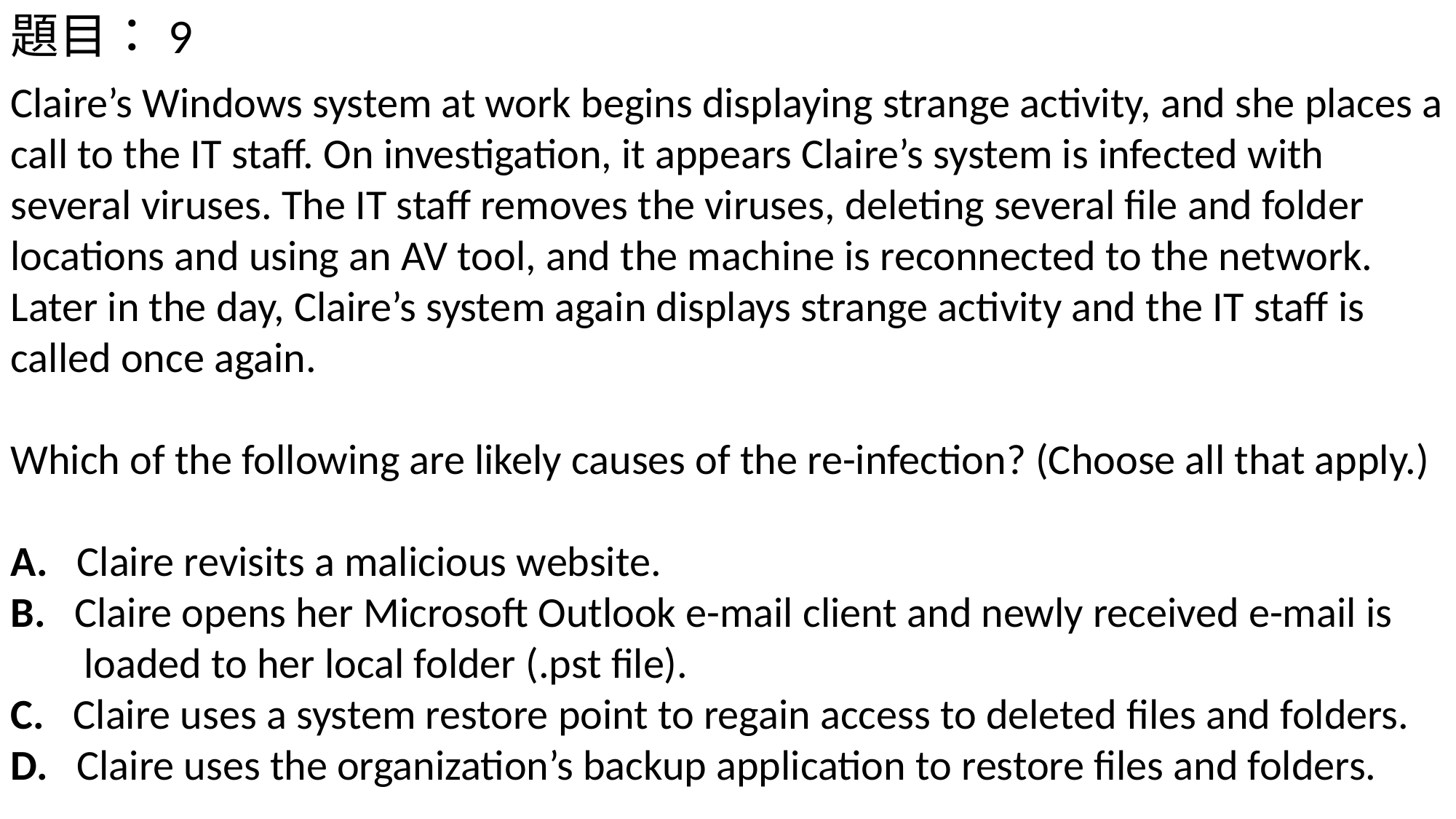

題目：9
Claire’s Windows system at work begins displaying strange activity, and she places a call to the IT staff. On investigation, it appears Claire’s system is infected with several viruses. The IT staff removes the viruses, deleting several file and folder locations and using an AV tool, and the machine is reconnected to the network. Later in the day, Claire’s system again displays strange activity and the IT staff is called once again.

Which of the following are likely causes of the re-infection? (Choose all that apply.)

A.   Claire revisits a malicious website.
B.   Claire opens her Microsoft Outlook e-mail client and newly received e-mail is      loaded to her local folder (.pst file).
C.   Claire uses a system restore point to regain access to deleted files and folders.
D.   Claire uses the organization’s backup application to restore files and folders.